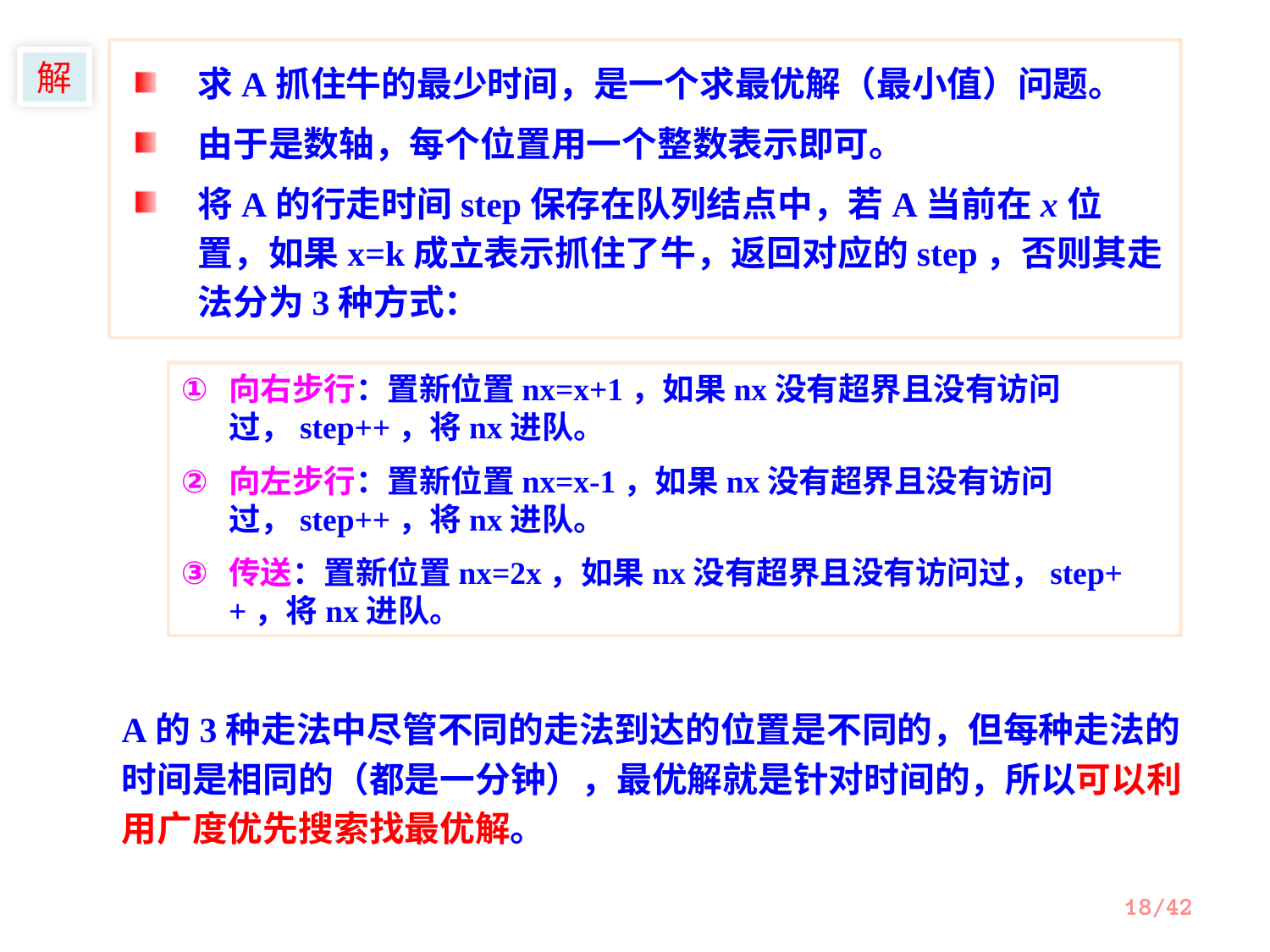

求A抓住牛的最少时间，是一个求最优解（最小值）问题。
由于是数轴，每个位置用一个整数表示即可。
将A的行走时间step保存在队列结点中，若A当前在x位置，如果x=k成立表示抓住了牛，返回对应的step，否则其走法分为3种方式：
解
向右步行：置新位置nx=x+1，如果nx没有超界且没有访问过，step++，将nx进队。
向左步行：置新位置nx=x-1，如果nx没有超界且没有访问过，step++，将nx进队。
传送：置新位置nx=2x，如果nx没有超界且没有访问过，step++，将nx进队。
A的3种走法中尽管不同的走法到达的位置是不同的，但每种走法的时间是相同的（都是一分钟），最优解就是针对时间的，所以可以利用广度优先搜索找最优解。
18/42